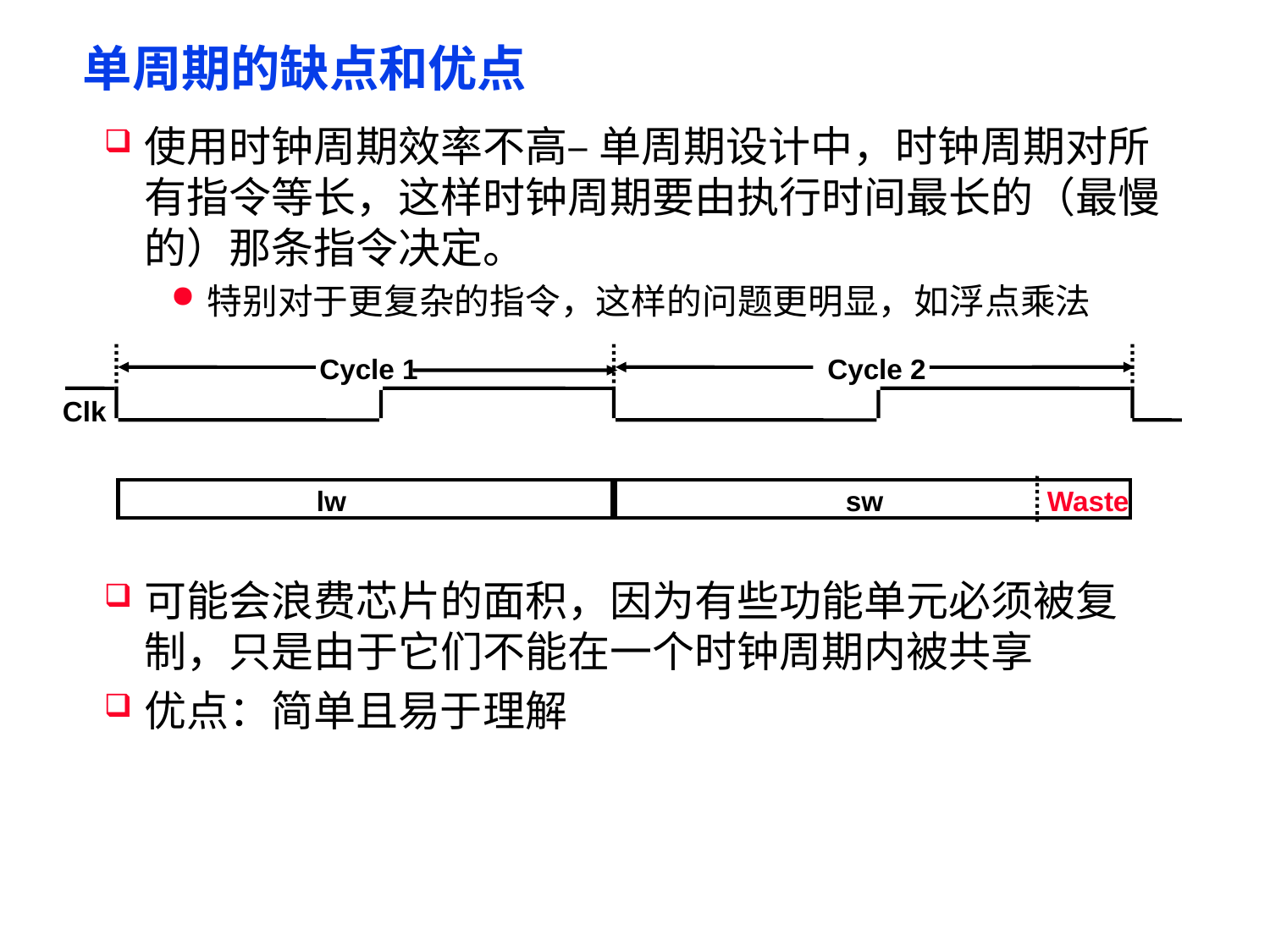

# 单周期的缺点和优点
使用时钟周期效率不高– 单周期设计中，时钟周期对所有指令等长，这样时钟周期要由执行时间最长的（最慢的）那条指令决定。
特别对于更复杂的指令，这样的问题更明显，如浮点乘法

可能会浪费芯片的面积，因为有些功能单元必须被复制，只是由于它们不能在一个时钟周期内被共享
优点：简单且易于理解

Cycle 1
Cycle 2

Clk

lw
sw
Waste